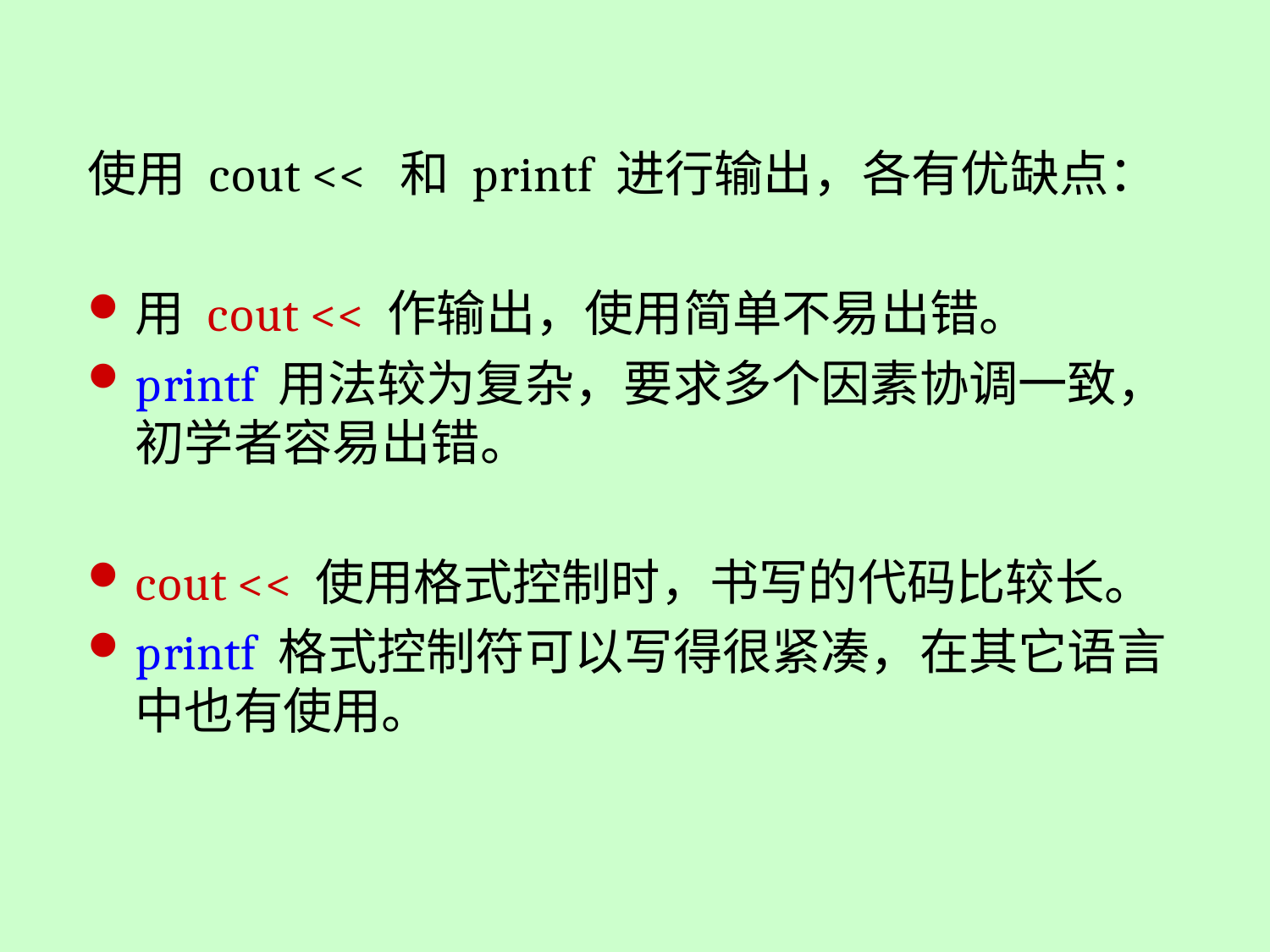

使用 cout <<  和 printf 进行输出，各有优缺点：

用 cout << 作输出，使用简单不易出错。
printf 用法较为复杂，要求多个因素协调一致，初学者容易出错。

cout << 使用格式控制时，书写的代码比较长。
printf 格式控制符可以写得很紧凑，在其它语言中也有使用。

70